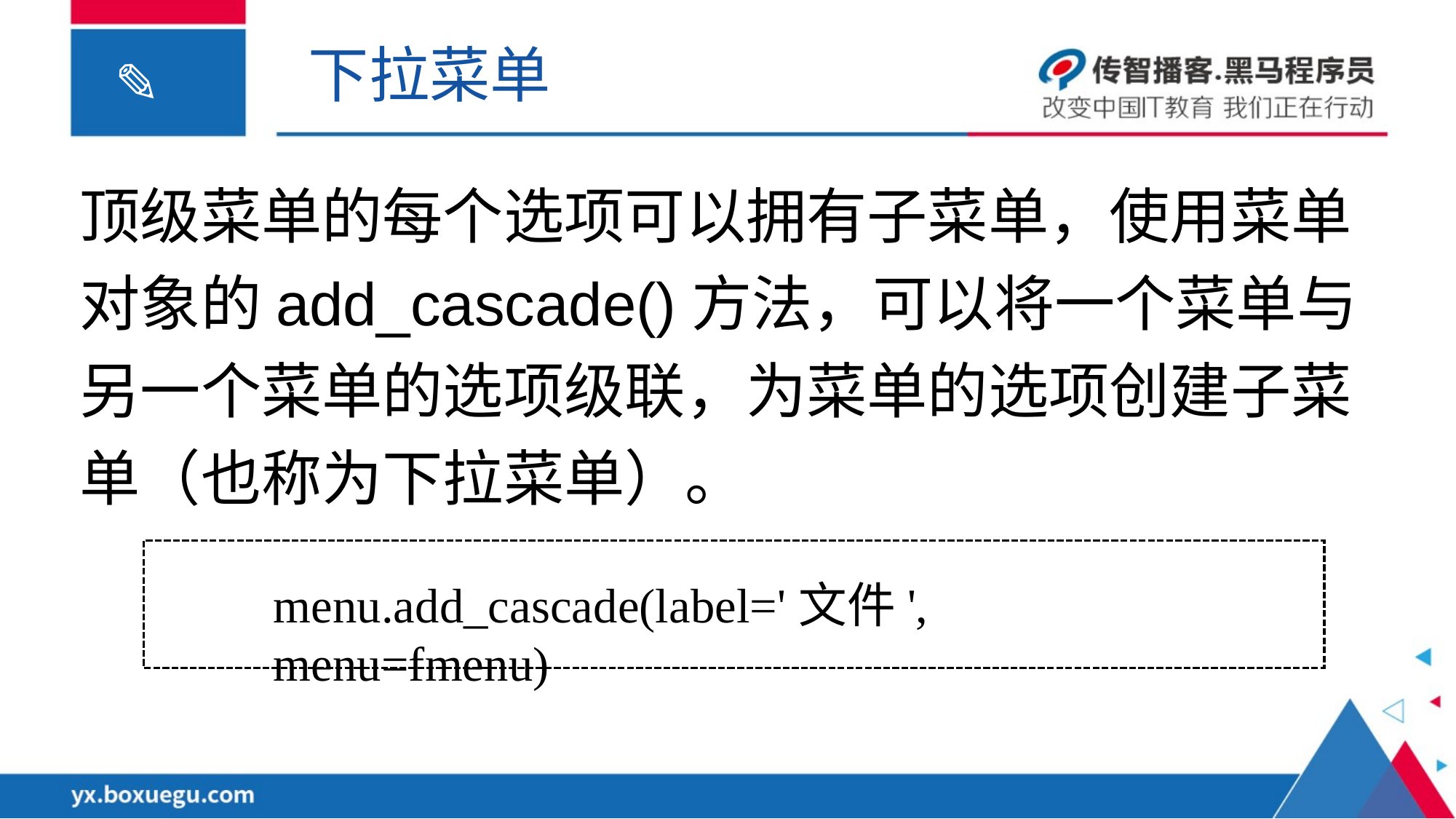

下拉菜单
顶级菜单的每个选项可以拥有子菜单，使用菜单对象的add_cascade()方法，可以将一个菜单与另一个菜单的选项级联，为菜单的选项创建子菜单（也称为下拉菜单）。

menu.add_cascade(label='文件', menu=fmenu)